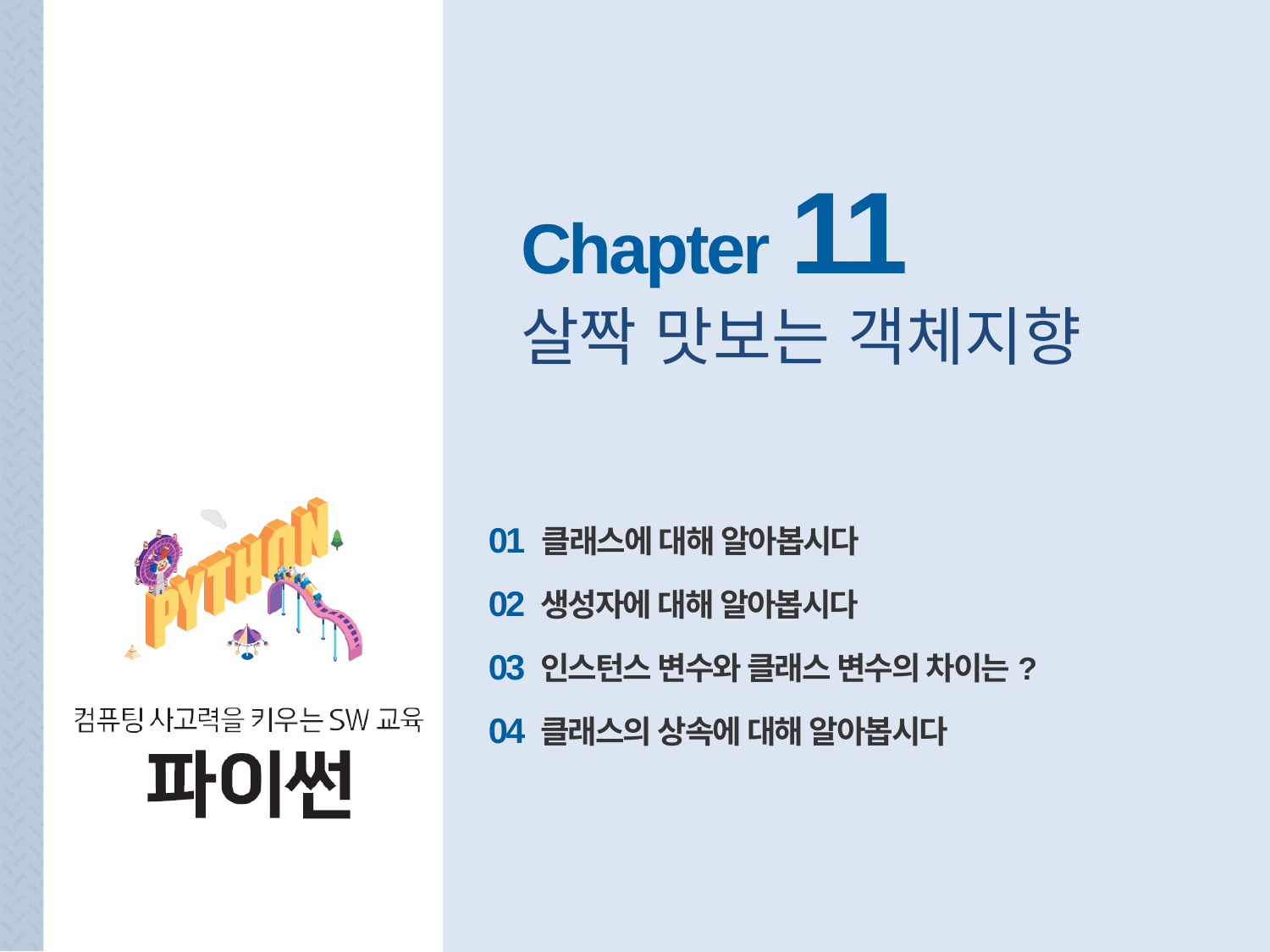

Chapter 11
살짝 맛보는 객체지향
01 클래스에 대해 알아봅시다
02 생성자에 대해 알아봅시다
03 인스턴스 변수와 클래스 변수의 차이는?
04 클래스의 상속에 대해 알아봅시다